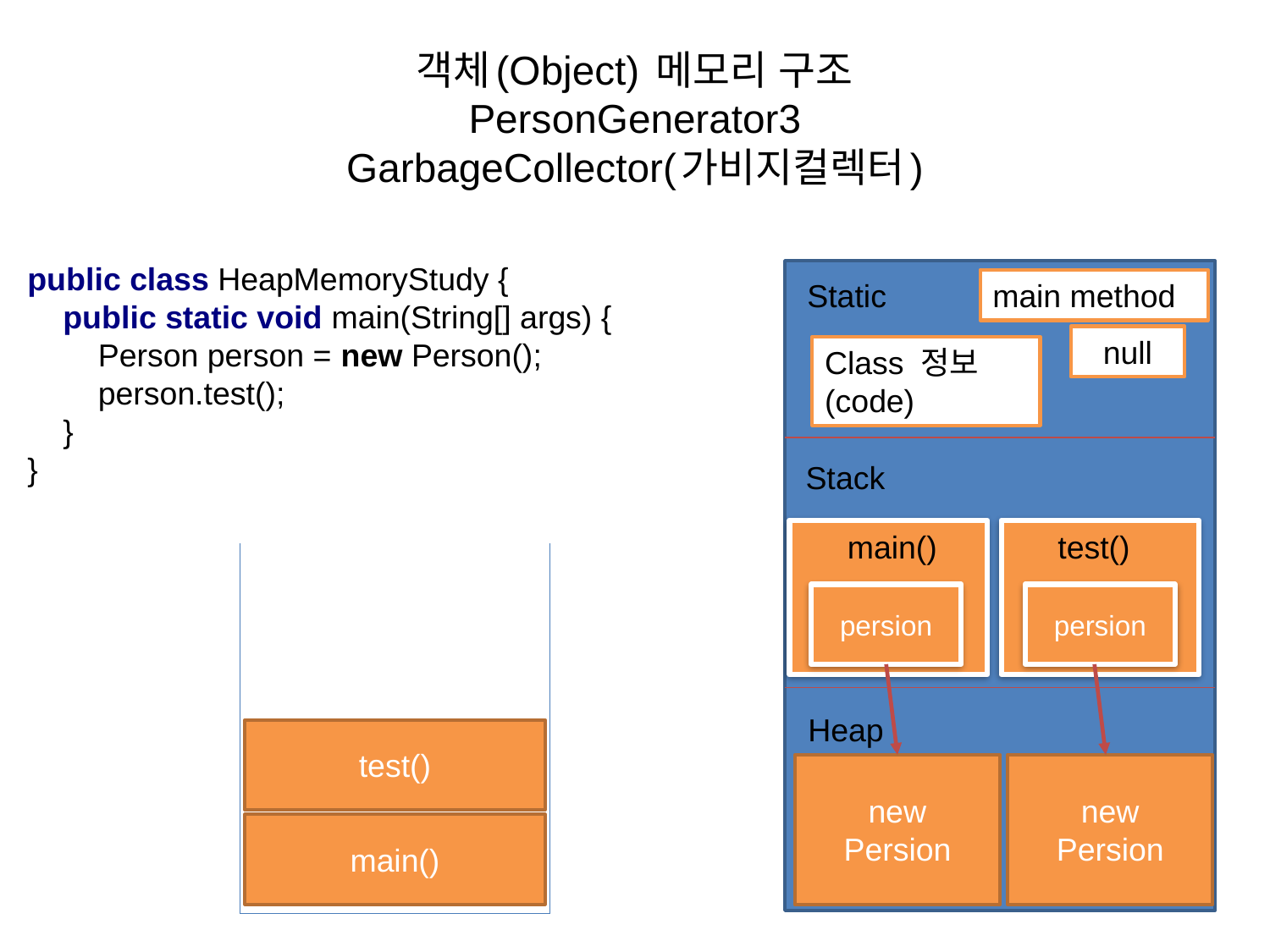

# 객체(Object) 메모리 구조 PersonGenerator3 GarbageCollector(가비지컬렉터)
public class HeapMemoryStudy {
    public static void main(String[] args) {
        Person person = new Person();
        person.test();
    }
}

Static
main method
null
Class 정보(code)
Stack

main()
test()
persion
persion
Heap
test()
new
Persion
new
Persion
main()